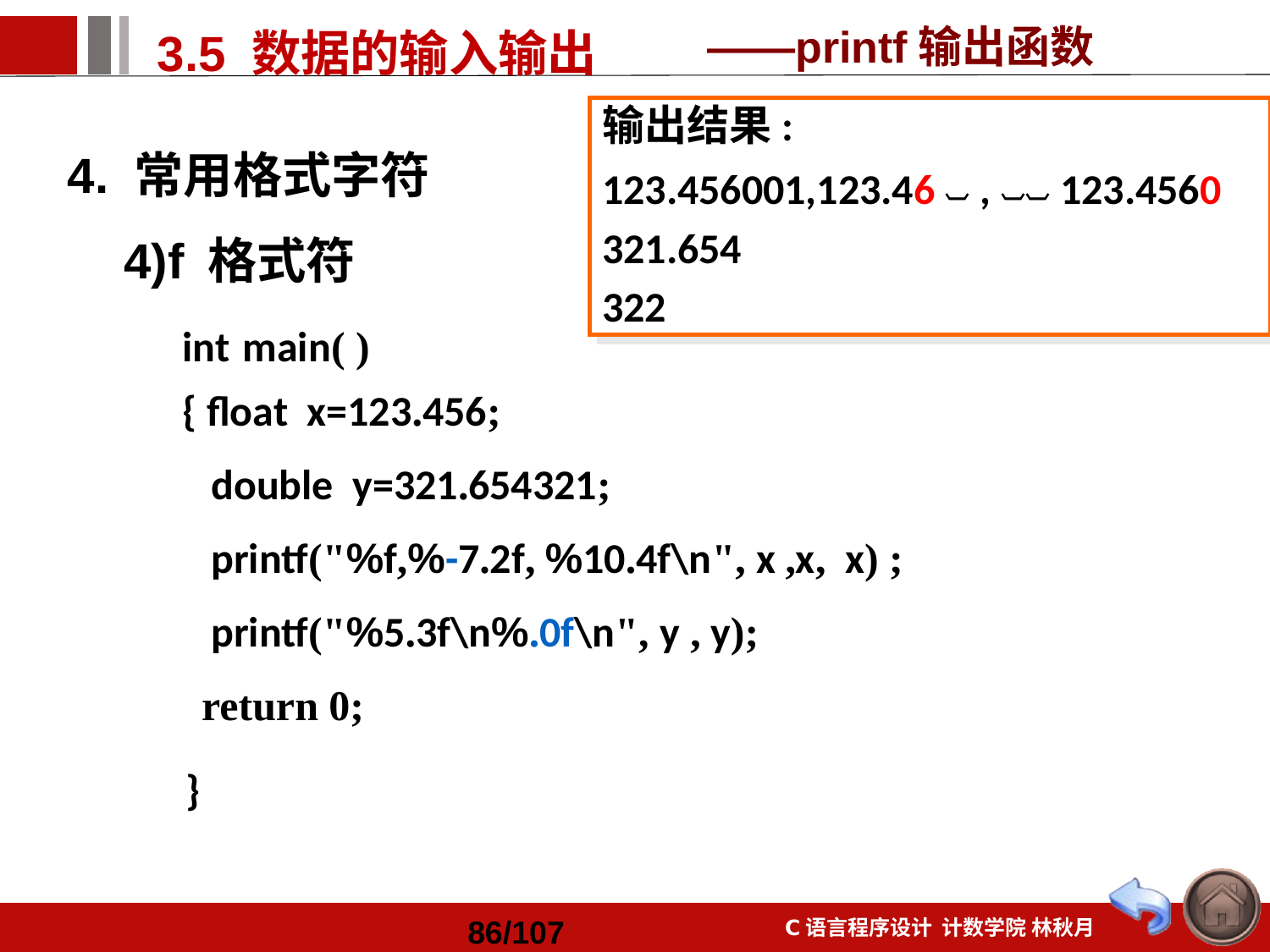

——printf输出函数
输出结果:
123.456001,123.46︺,︺︺123.4560
321.654
322
4. 常用格式字符
4)f 格式符
   int main( )
   { float  x=123.456;
      double  y=321.654321;
      printf("%f,%-7.2f, %10.4f\n", x ,x,  x) ;
      printf("%5.3f\n%.0f\n", y , y);
	return 0;
   }